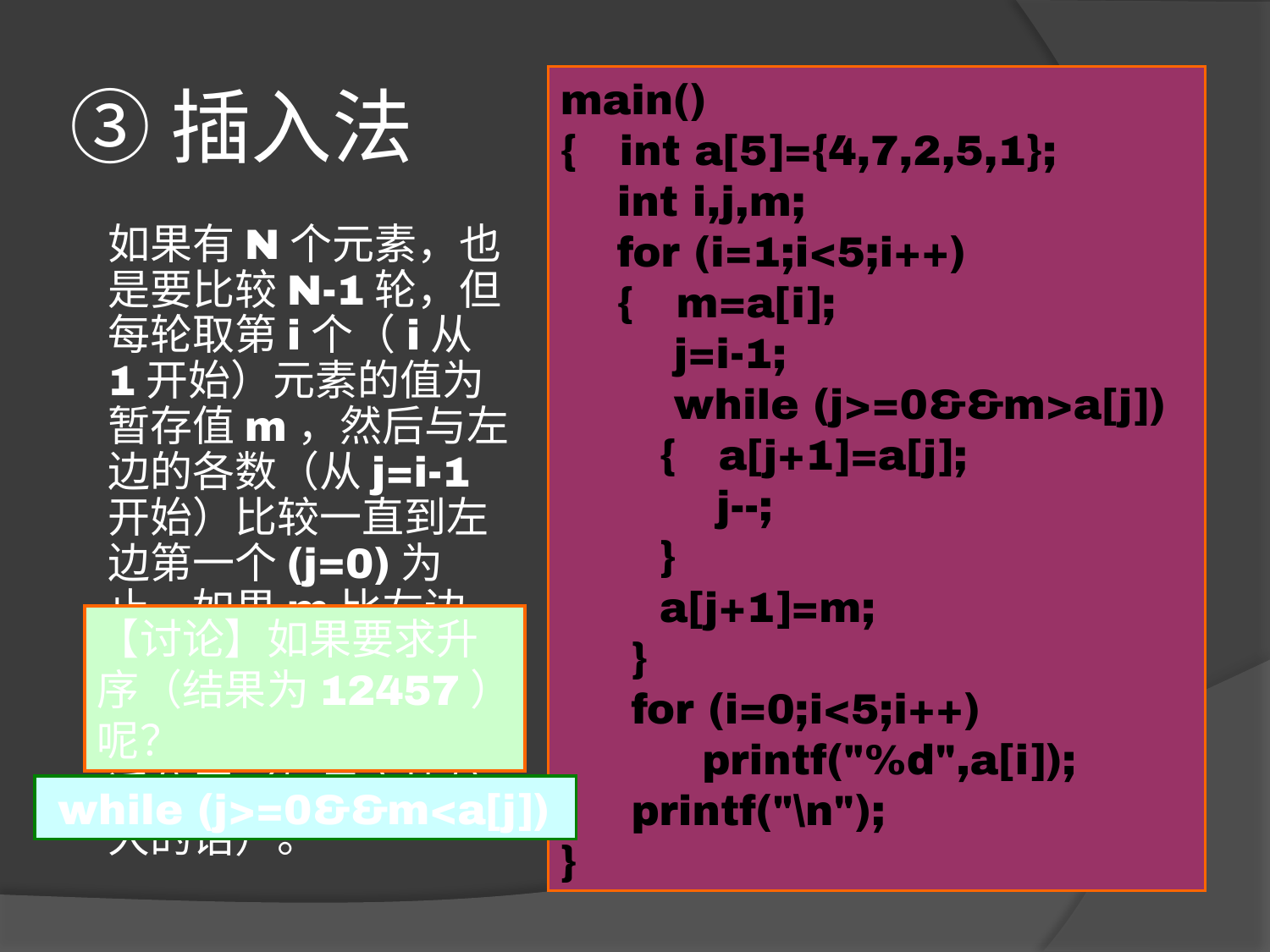

# ③插入法
main()
{   int a[5]={4,7,2,5,1};
    int i,j,m;
    for (i=1;i<5;i++)
    {   m=a[i];
        j=i-1;
        while (j>=0&&m>a[j])
       {   a[j+1]=a[j];
           j--;
       }
       a[j+1]=m;
     }
     for (i=0;i<5;i++)
          printf("%d",a[i]);
     printf("\n");
}
如果有N个元素，也是要比较N-1轮，但每轮取第i个（i从1开始）元素的值为暂存值m，然后与左边的各数（从j=i-1开始）比较一直到左边第一个(j=0)为止。如果m比左边大，就让左边的值右移，最后将该轮的第i个数插到左边的合适位置（如果它比较大的话）。
【讨论】如果要求升序（结果为12457）呢？
 while (j>=0&&m<a[j])